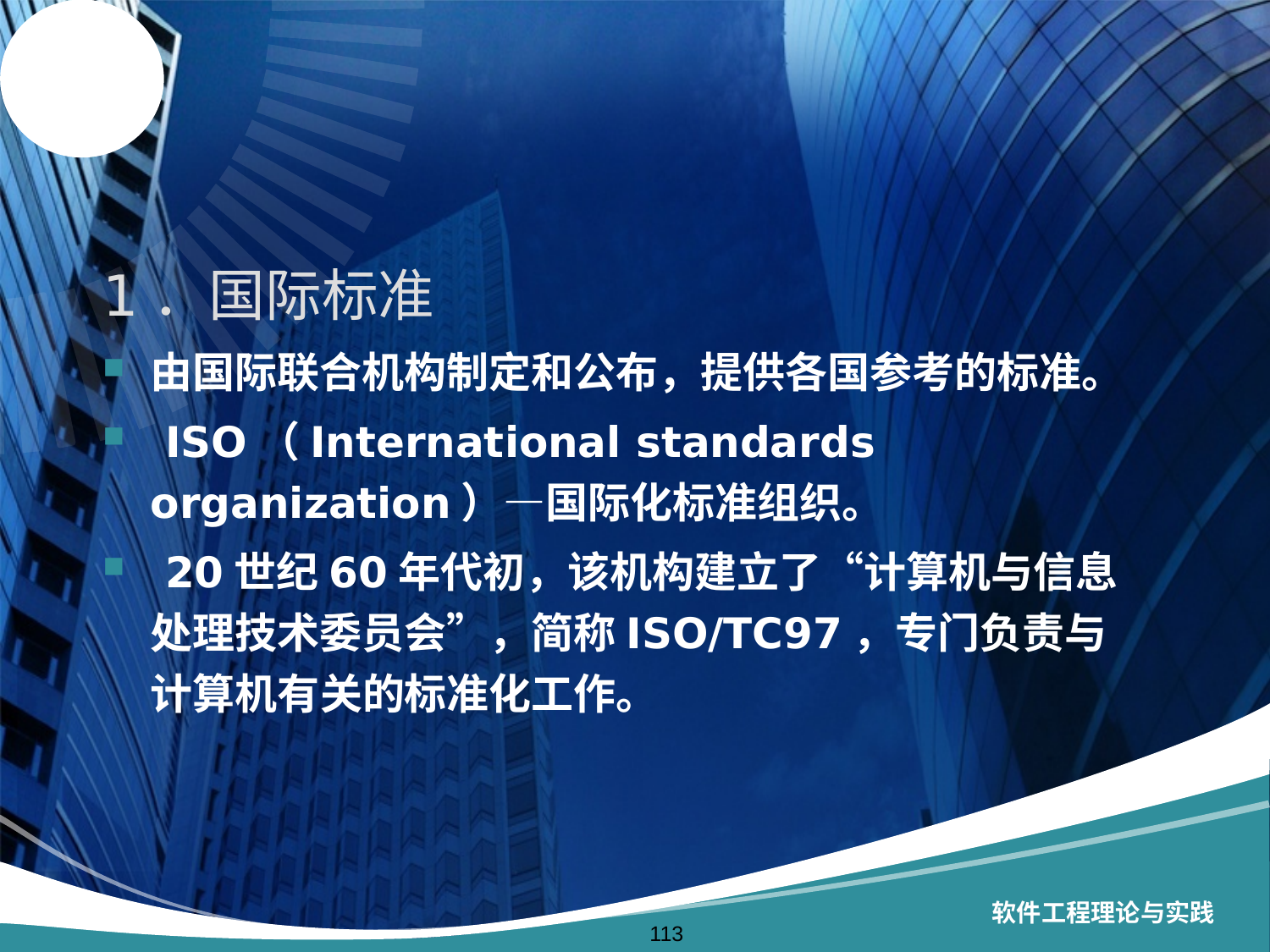

1．国际标准
由国际联合机构制定和公布，提供各国参考的标准。
 ISO（International standards organization）—国际化标准组织。
 20世纪60年代初，该机构建立了“计算机与信息处理技术委员会”，简称ISO/TC97，专门负责与计算机有关的标准化工作。

软件工程理论与实践
113